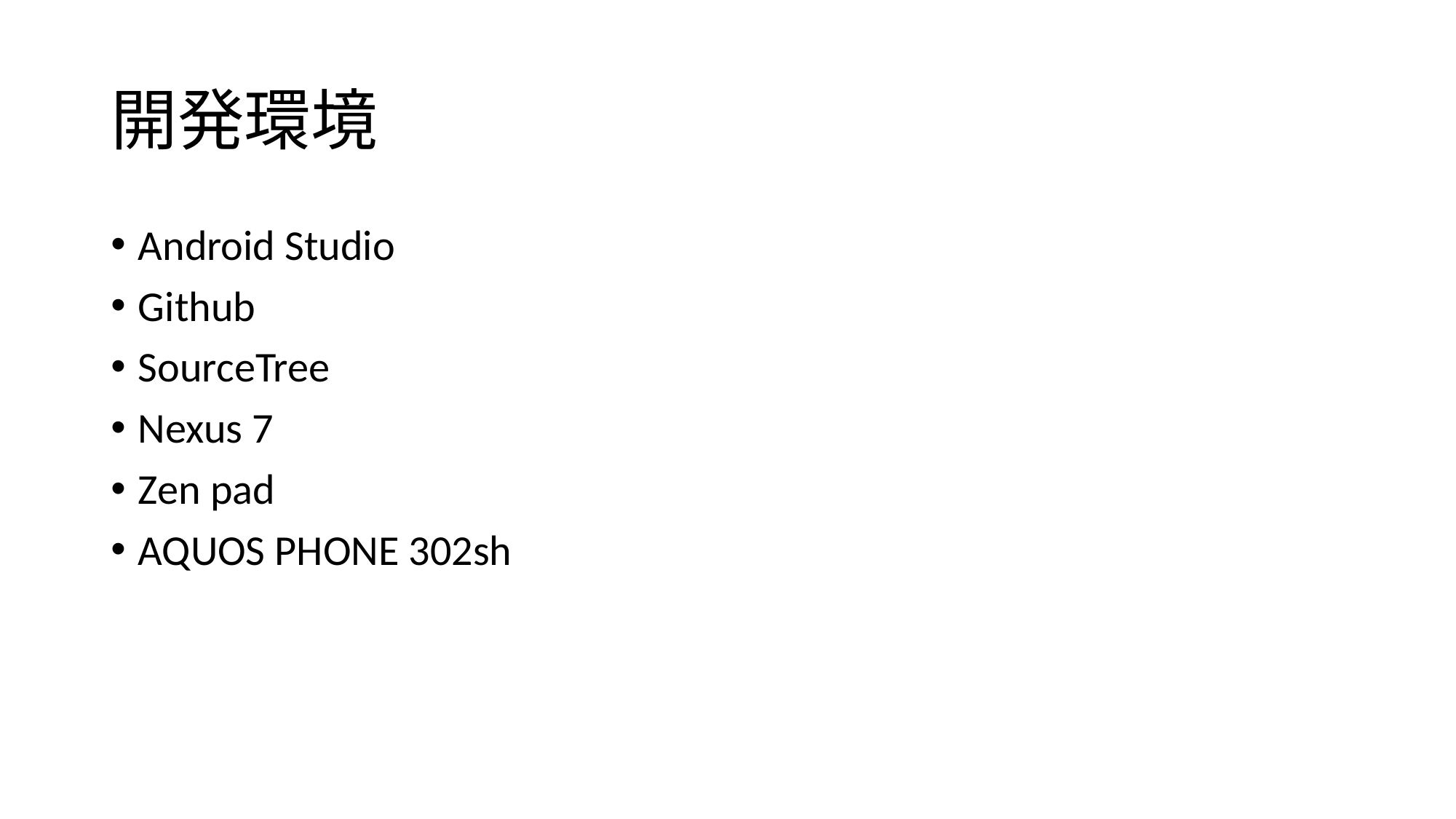

# 開発環境
Android Studio
Github
SourceTree
Nexus 7
Zen pad
AQUOS PHONE 302sh